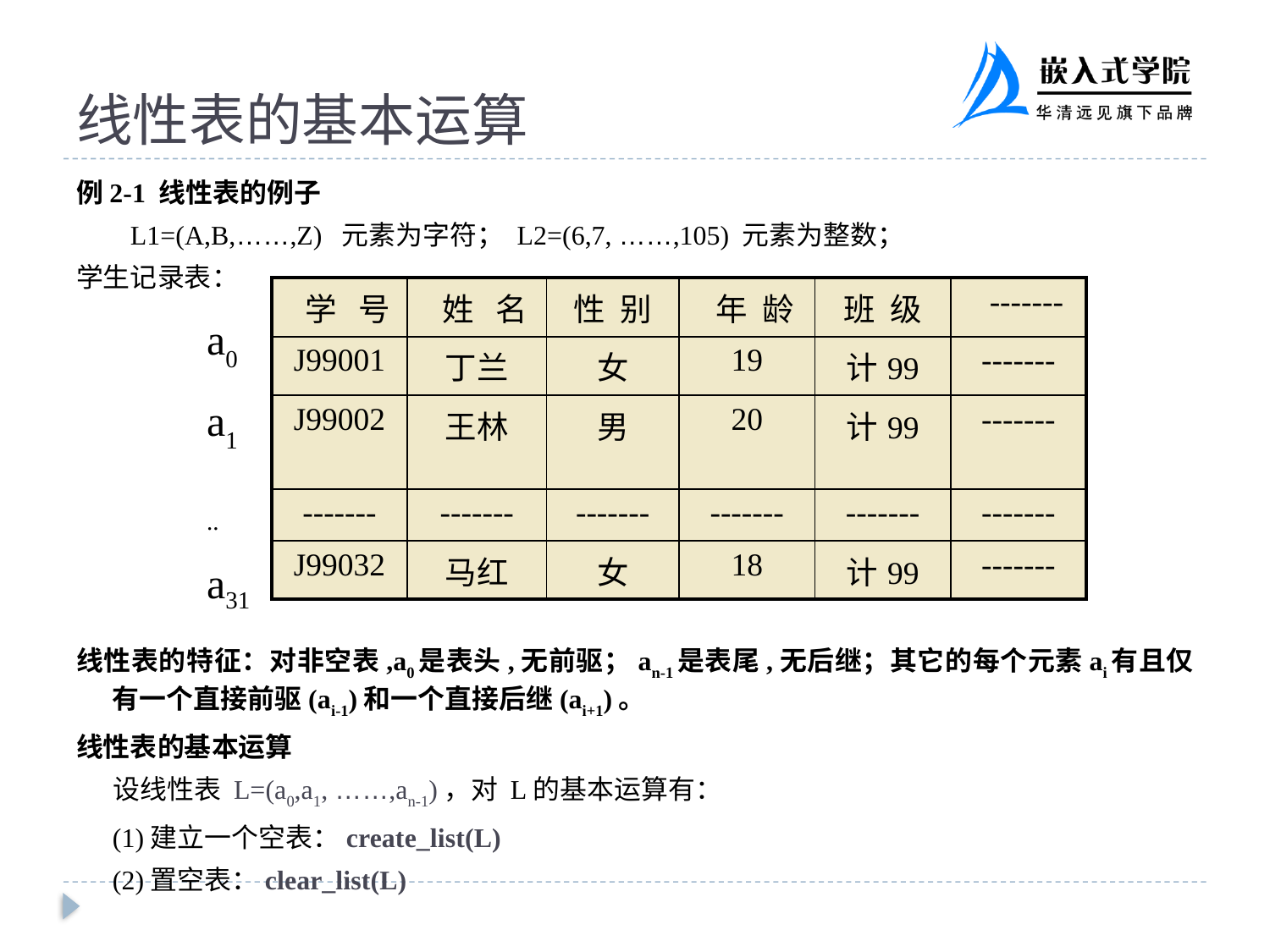

# 线性表的基本运算
例2-1 线性表的例子
        L1=(A,B,……,Z)  元素为字符； L2=(6,7, ……,105) 元素为整数；
学生记录表：

线性表的特征：对非空表,a0是表头,无前驱；an-1是表尾,无后继；其它的每个元素ai有且仅有一个直接前驱(ai-1)和一个直接后继(ai+1)。
线性表的基本运算
     设线性表 L=(a0,a1, ……,an-1)，对 L的基本运算有：
	(1)建立一个空表：create_list(L)
	(2)置空表：clear_list(L)

| 学 号 | 姓 名 | 性 别 | 年 龄 | 班 级 | ------- |
| --- | --- | --- | --- | --- | --- |
| J99001 | 丁兰 | 女 | 19 | 计99 | ------- |
| J99002 | 王林 | 男 | 20 | 计99 | ------- |
| ------- | ------- | ------- | ------- | ------- | ------- |
| J99032 | 马红 | 女 | 18 | 计99 | ------- |
a0
a1
..
a31
45